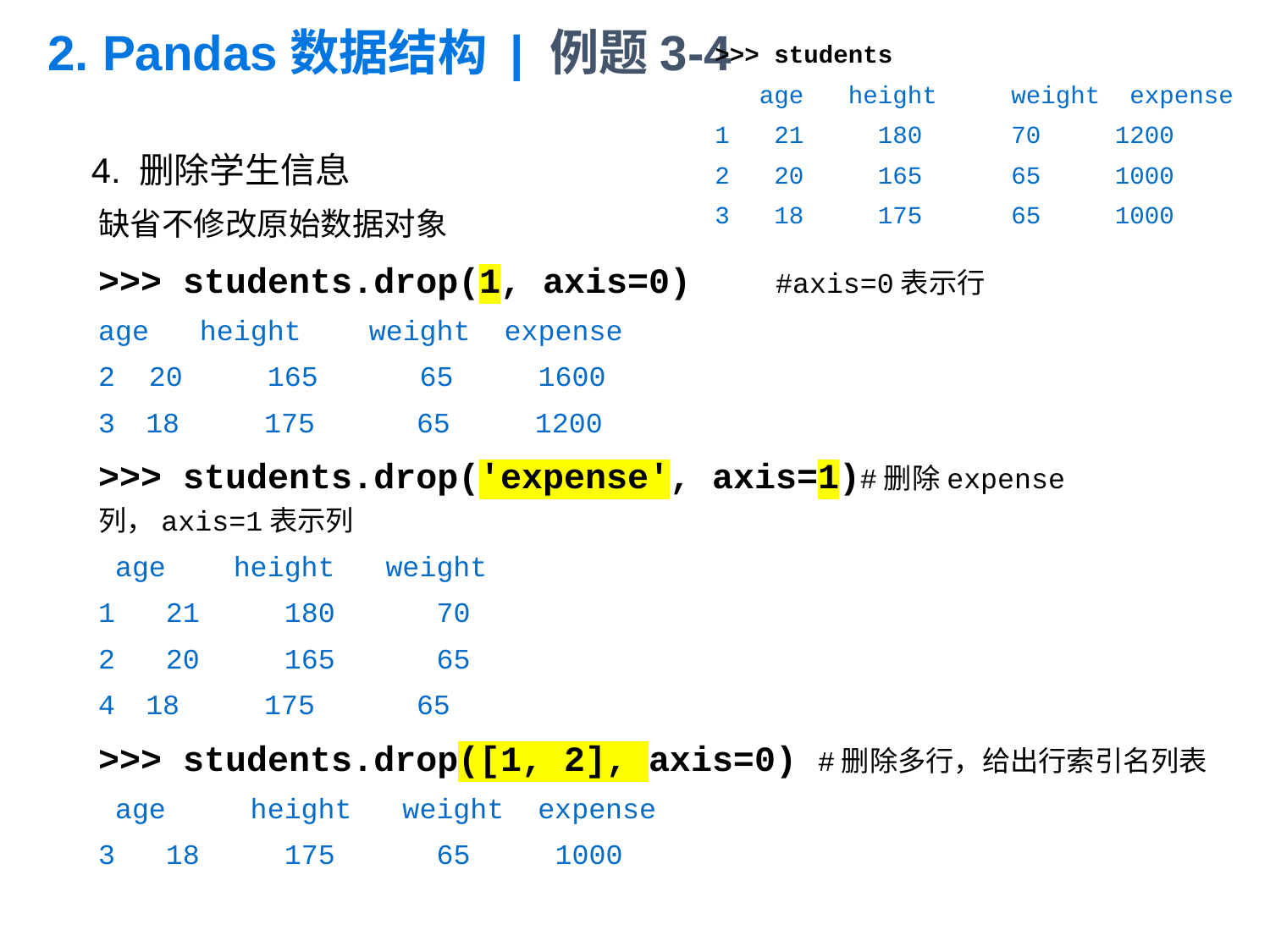

# 2. Pandas数据结构 | 例题3-4
>>> students
   age   height     weight  expense
1   21     180      70     1200
2   20     165      65     1000
3   18     175      65     1000
     4. 删除学生信息
缺省不修改原始数据对象
>>> students.drop(1, axis=0)    #axis=0表示行
age   height    weight  expense
2  20     165      65     1600
18     175      65     1200
>>> students.drop('expense', axis=1)#删除expense列，axis=1表示列
 age    height   weight
1   21     180      70
2   20     165      65
18     175      65
>>> students.drop([1, 2], axis=0) #删除多行，给出行索引名列表
 age     height   weight  expense
3   18     175      65     1000